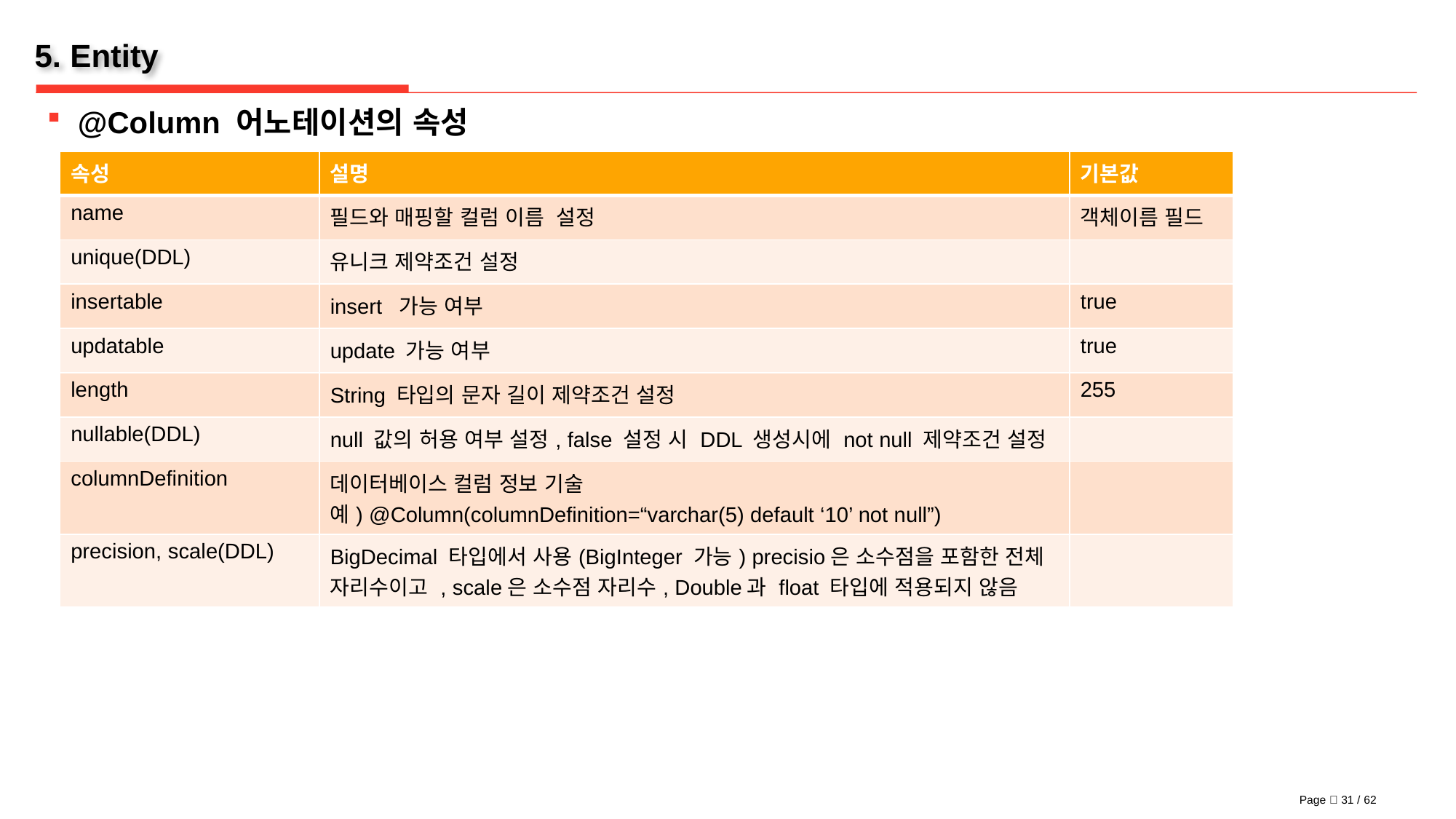

# 5. Entity
@Column 어노테이션의 속성
| 속성 | 설명 | 기본값 |
| --- | --- | --- |
| name | 필드와 매핑할 컬럼 이름 설정 | 객체이름 필드 |
| unique(DDL) | 유니크 제약조건 설정 |  |
| insertable | insert 가능 여부 | true |
| updatable | update 가능 여부 | true |
| length | String 타입의 문자 길이 제약조건 설정 | 255 |
| nullable(DDL) | null 값의 허용 여부 설정, false 설정 시 DDL 생성시에 not null 제약조건 설정 |  |
| columnDefinition | 데이터베이스 컬럼 정보 기술 예) @Column(columnDefinition=“varchar(5) default ‘10’ not null”) |  |
| precision, scale(DDL) | BigDecimal 타입에서 사용(BigInteger 가능) precisio은 소수점을 포함한 전체 자리수이고 , scale은 소수점 자리수, Double과 float 타입에 적용되지 않음 |  |